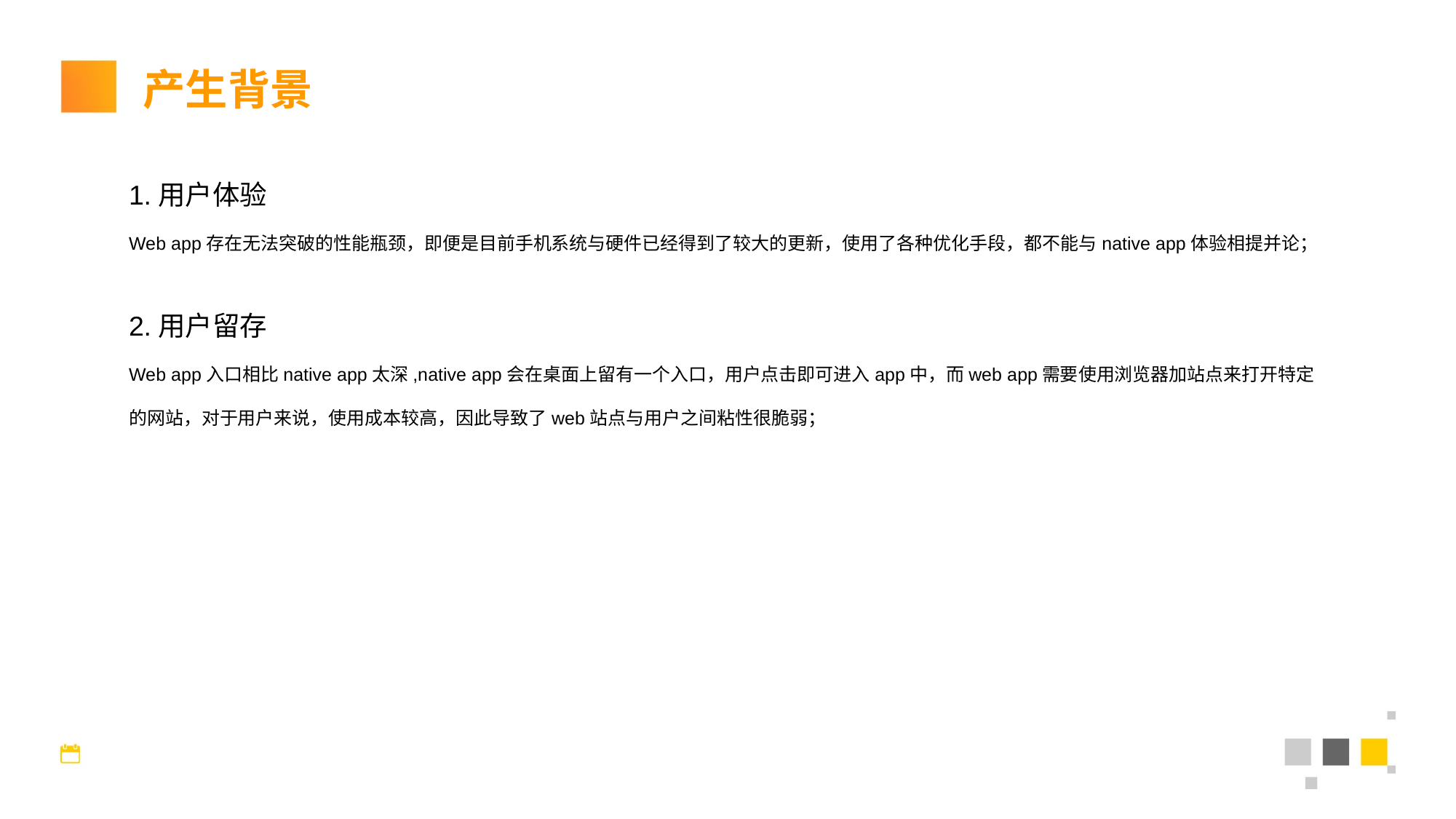

产生背景
1.用户体验
Web app存在无法突破的性能瓶颈，即便是目前手机系统与硬件已经得到了较大的更新，使用了各种优化手段，都不能与native app体验相提并论；

2.用户留存
Web app入口相比native app太深,native app会在桌面上留有一个入口，用户点击即可进入app中，而web app需要使用浏览器加站点来打开特定的网站，对于用户来说，使用成本较高，因此导致了web站点与用户之间粘性很脆弱；